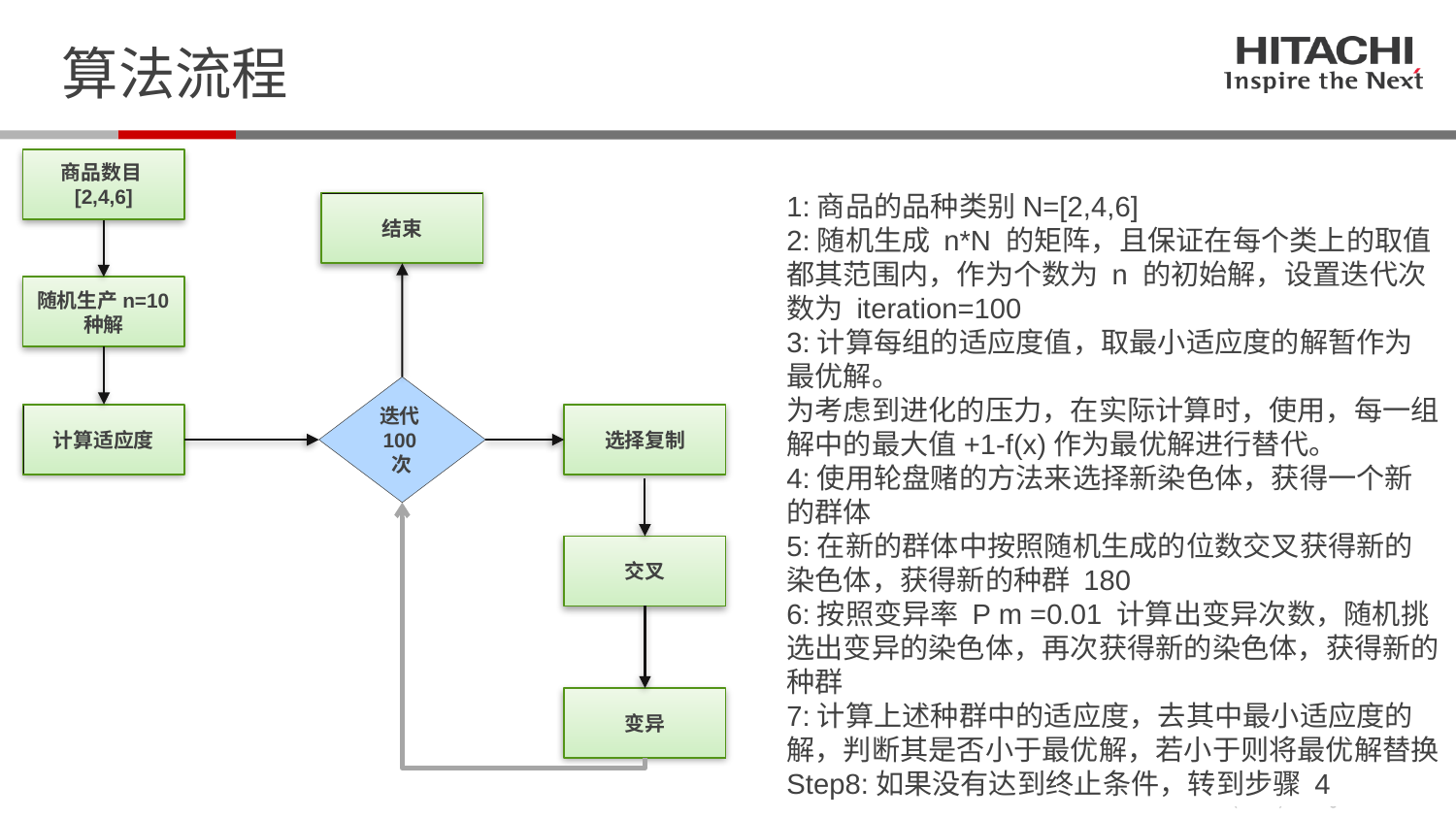

算法流程

1:商品的品种类别N=[2,4,6]
2:随机生成 n*N 的矩阵，且保证在每个类上的取值都其范围内，作为个数为 n 的初始解，设置迭代次数为 iteration=100
3:计算每组的适应度值，取最小适应度的解暂作为最优解。
为考虑到进化的压力，在实际计算时，使用，每一组解中的最大值+1-f(x)作为最优解进行替代。
4:使用轮盘赌的方法来选择新染色体，获得一个新的群体
5:在新的群体中按照随机生成的位数交叉获得新的染色体，获得新的种群 180
6:按照变异率 P m =0.01 计算出变异次数，随机挑选出变异的染色体，再次获得新的染色体，获得新的种群
7:计算上述种群中的适应度，去其中最小适应度的解，判断其是否小于最优解，若小于则将最优解替换
Step8:如果没有达到终止条件，转到步骤 4
商品数目[2,4,6]
结束
随机生产n=10种解
迭代100次
计算适应度
选择复制

交叉

变异